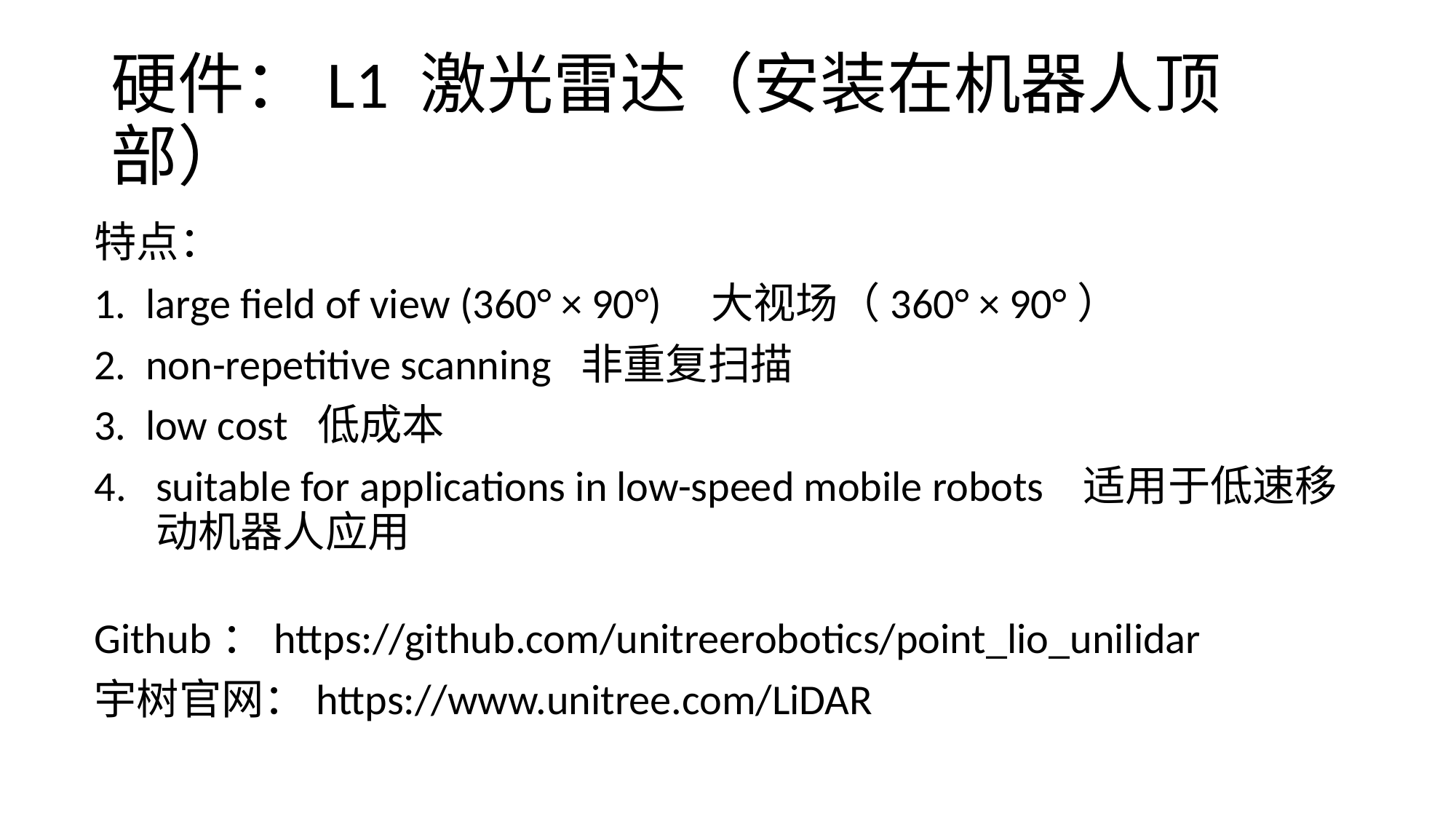

# 硬件：L1 激光雷达（安装在机器人顶部）
特点：
1.  large field of view (360° × 90°)    大视场（360° × 90°）
2.  non-repetitive scanning  非重复扫描
3.  low cost  低成本
suitable for applications in low-speed mobile robots   适用于低速移动机器人应用
Github：https://github.com/unitreerobotics/point_lio_unilidar
宇树官网：https://www.unitree.com/LiDAR